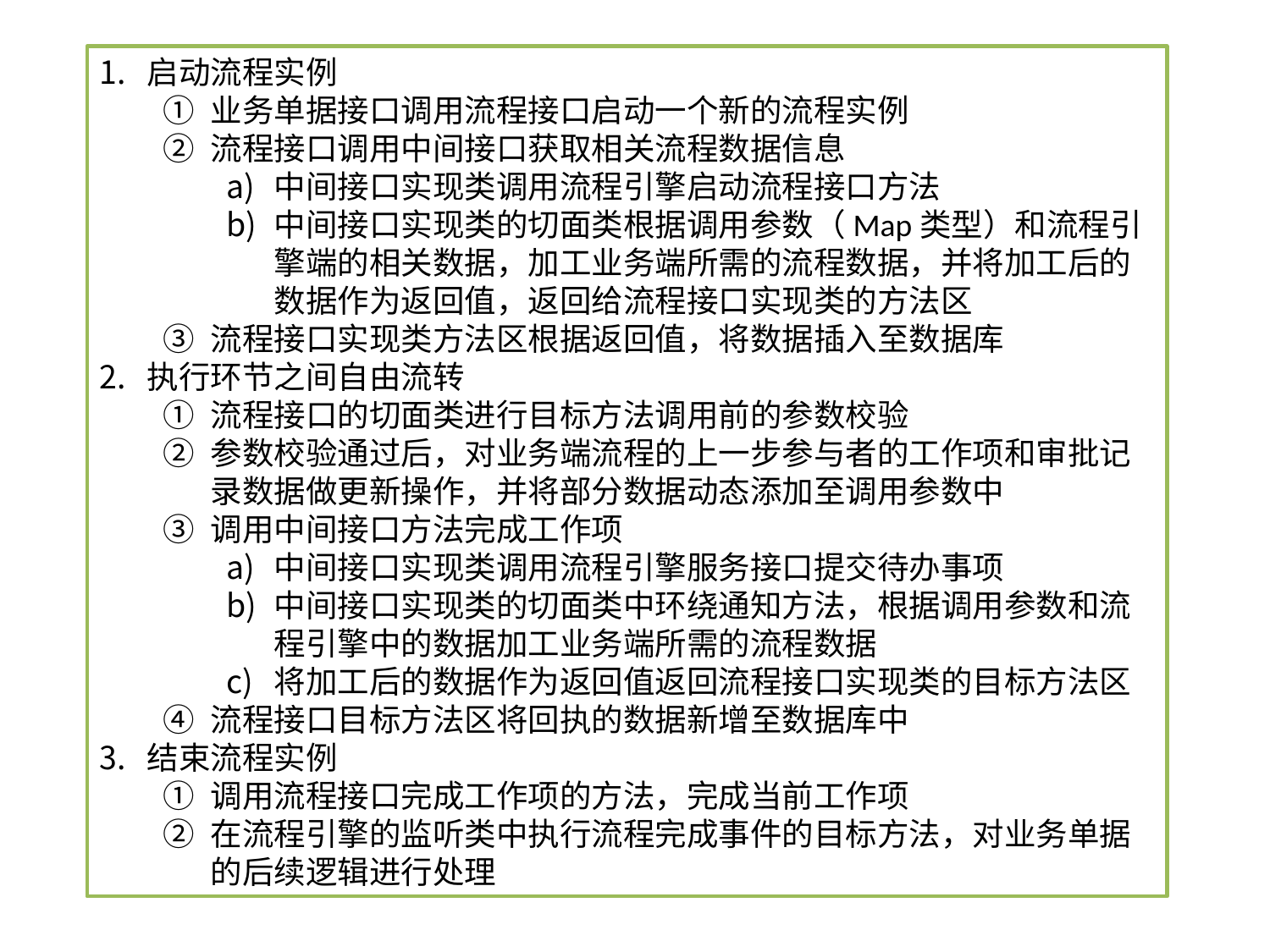

启动流程实例
业务单据接口调用流程接口启动一个新的流程实例
流程接口调用中间接口获取相关流程数据信息
中间接口实现类调用流程引擎启动流程接口方法
中间接口实现类的切面类根据调用参数（Map类型）和流程引擎端的相关数据，加工业务端所需的流程数据，并将加工后的数据作为返回值，返回给流程接口实现类的方法区
流程接口实现类方法区根据返回值，将数据插入至数据库
执行环节之间自由流转
流程接口的切面类进行目标方法调用前的参数校验
参数校验通过后，对业务端流程的上一步参与者的工作项和审批记录数据做更新操作，并将部分数据动态添加至调用参数中
调用中间接口方法完成工作项
中间接口实现类调用流程引擎服务接口提交待办事项
中间接口实现类的切面类中环绕通知方法，根据调用参数和流程引擎中的数据加工业务端所需的流程数据
将加工后的数据作为返回值返回流程接口实现类的目标方法区
流程接口目标方法区将回执的数据新增至数据库中
结束流程实例
调用流程接口完成工作项的方法，完成当前工作项
在流程引擎的监听类中执行流程完成事件的目标方法，对业务单据的后续逻辑进行处理